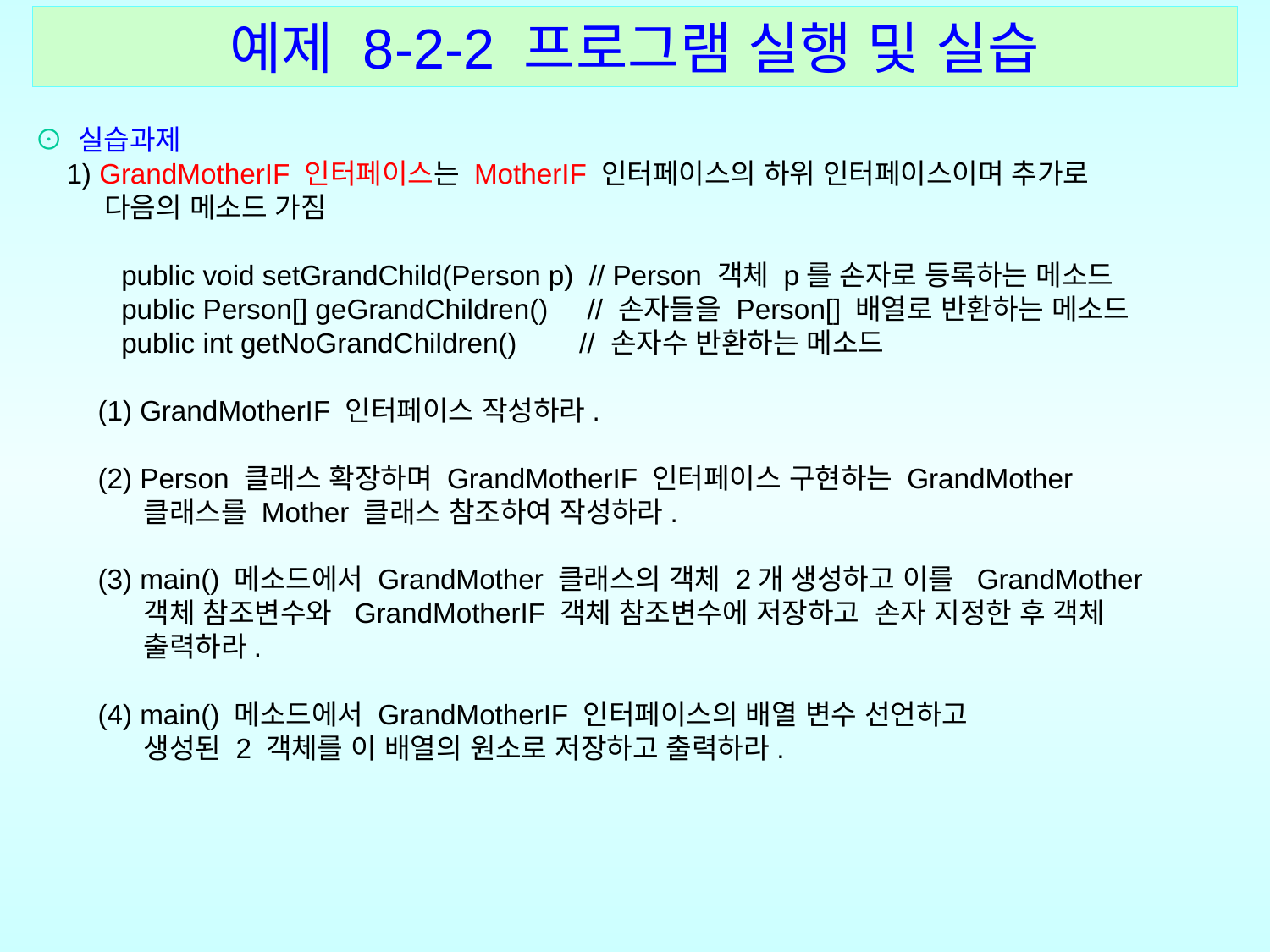

예제 8-2-2 프로그램 실행 및 실습
⊙ 실습과제
    1) GrandMotherIF 인터페이스는 MotherIF 인터페이스의 하위 인터페이스이며 추가로
        다음의 메소드 가짐

           public void setGrandChild(Person p)  // Person 객체 p를 손자로 등록하는 메소드
           public Person[] geGrandChildren()     // 손자들을 Person[] 배열로 반환하는 메소드
           public int getNoGrandChildren()        // 손자수 반환하는 메소드

        (1) GrandMotherIF 인터페이스 작성하라.

        (2) Person 클래스 확장하며 GrandMotherIF 인터페이스 구현하는 GrandMother
             클래스를 Mother 클래스 참조하여 작성하라.

        (3) main() 메소드에서 GrandMother 클래스의 객체 2개 생성하고 이를  GrandMother
             객체 참조변수와  GrandMotherIF 객체 참조변수에 저장하고  손자 지정한 후 객체
             출력하라.

        (4) main() 메소드에서 GrandMotherIF 인터페이스의 배열 변수 선언하고
             생성된 2 객체를 이 배열의 원소로 저장하고 출력하라.